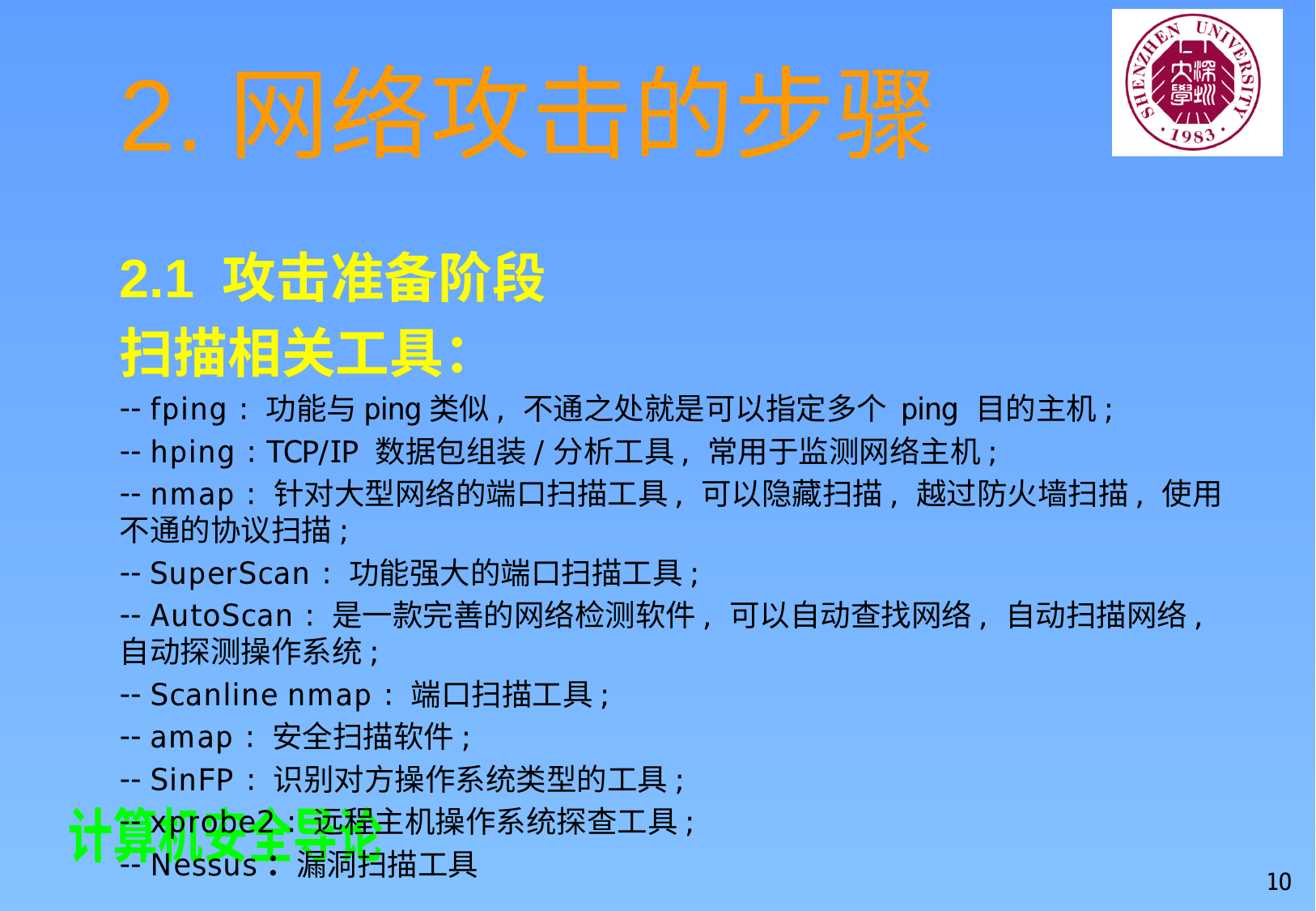

# 2.网络攻击的步骤
2.1 攻击准备阶段
扫描相关工具：
-- fping : 功能与ping类似, 不通之处就是可以指定多个 ping 目的主机;
-- hping : TCP/IP 数据包组装/分析工具, 常用于监测网络主机;
-- nmap : 针对大型网络的端口扫描工具, 可以隐藏扫描, 越过防火墙扫描, 使用不通的协议扫描;
-- SuperScan : 功能强大的端口扫描工具;
-- AutoScan : 是一款完善的网络检测软件, 可以自动查找网络, 自动扫描网络, 自动探测操作系统;
-- Scanline nmap : 端口扫描工具;
-- amap : 安全扫描软件;
-- SinFP : 识别对方操作系统类型的工具;
-- xprobe2 : 远程主机操作系统探查工具;
-- Nessus：漏洞扫描工具
10